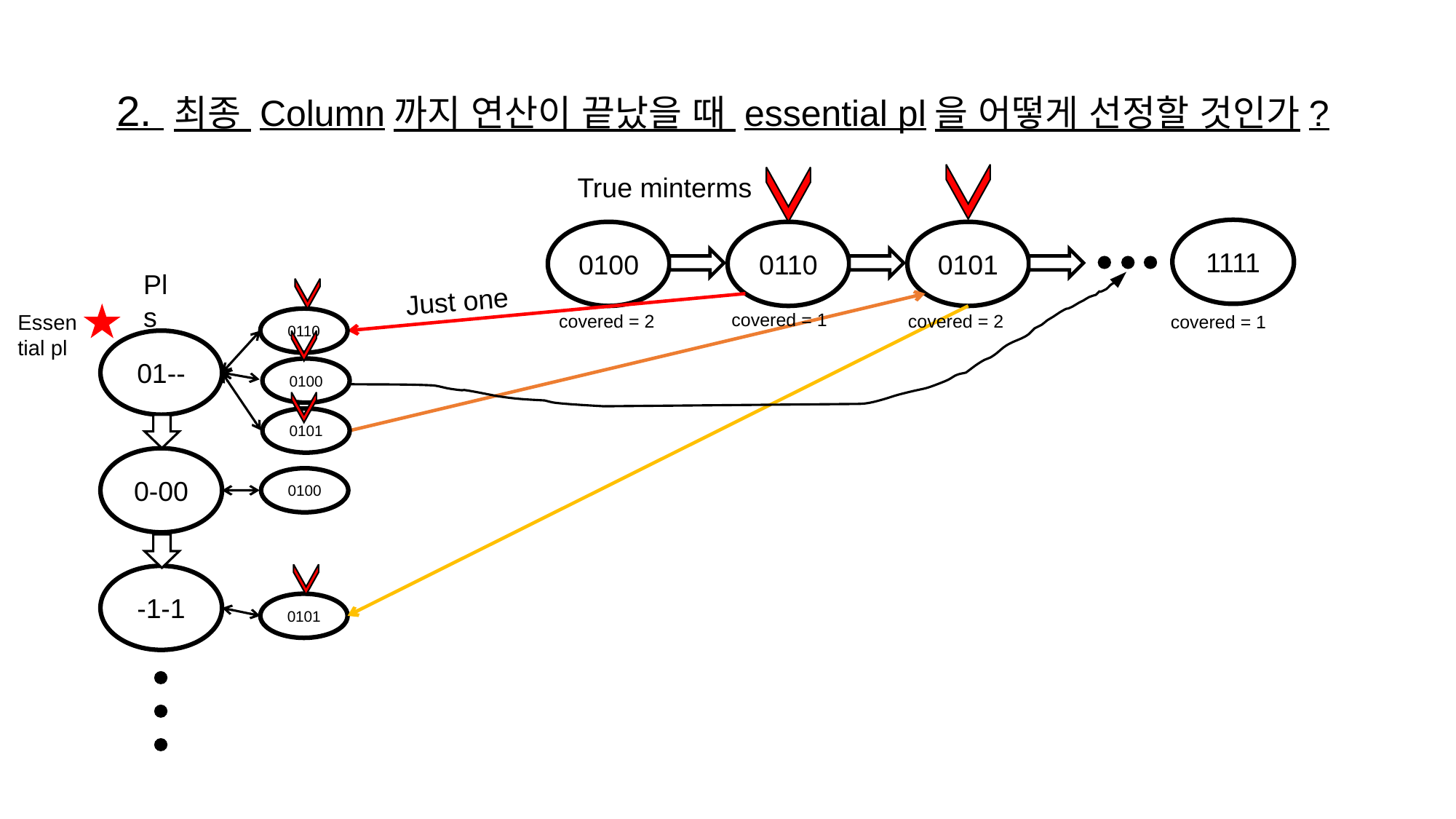

# 2. 최종 Column까지 연산이 끝났을 때 essential pl을 어떻게 선정할 것인가?
True minterms

1111
0110
0101
0100

Pls

Just one

covered = 1
Essential pl
covered = 2
covered = 2
covered = 1

0110
01--

0100

0101

0-00
0100

-1-1

0101